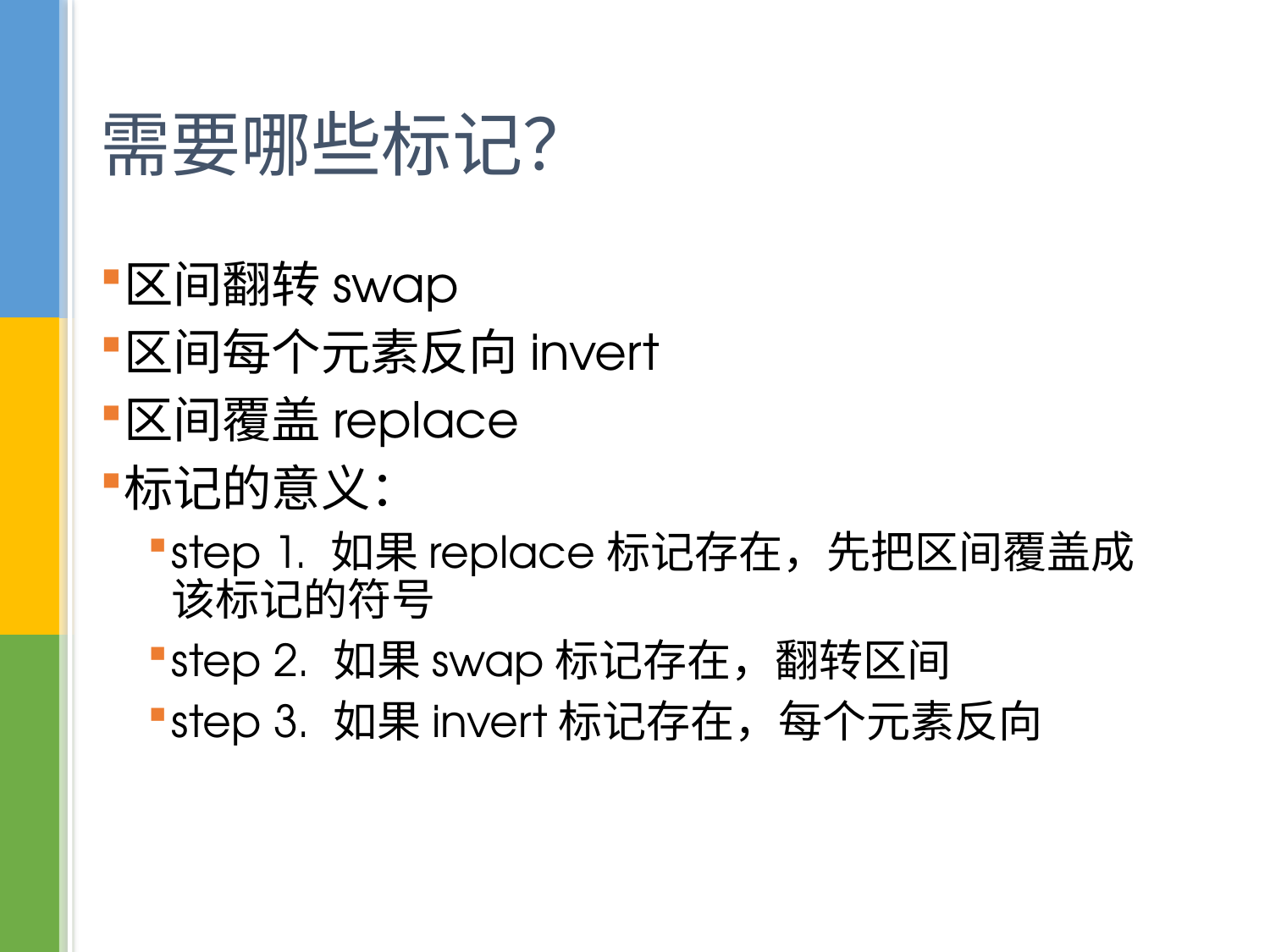

# 需要哪些标记？
区间翻转swap
区间每个元素反向invert
区间覆盖replace
标记的意义：
step 1. 如果replace标记存在，先把区间覆盖成该标记的符号
step 2. 如果swap标记存在，翻转区间
step 3. 如果invert标记存在，每个元素反向